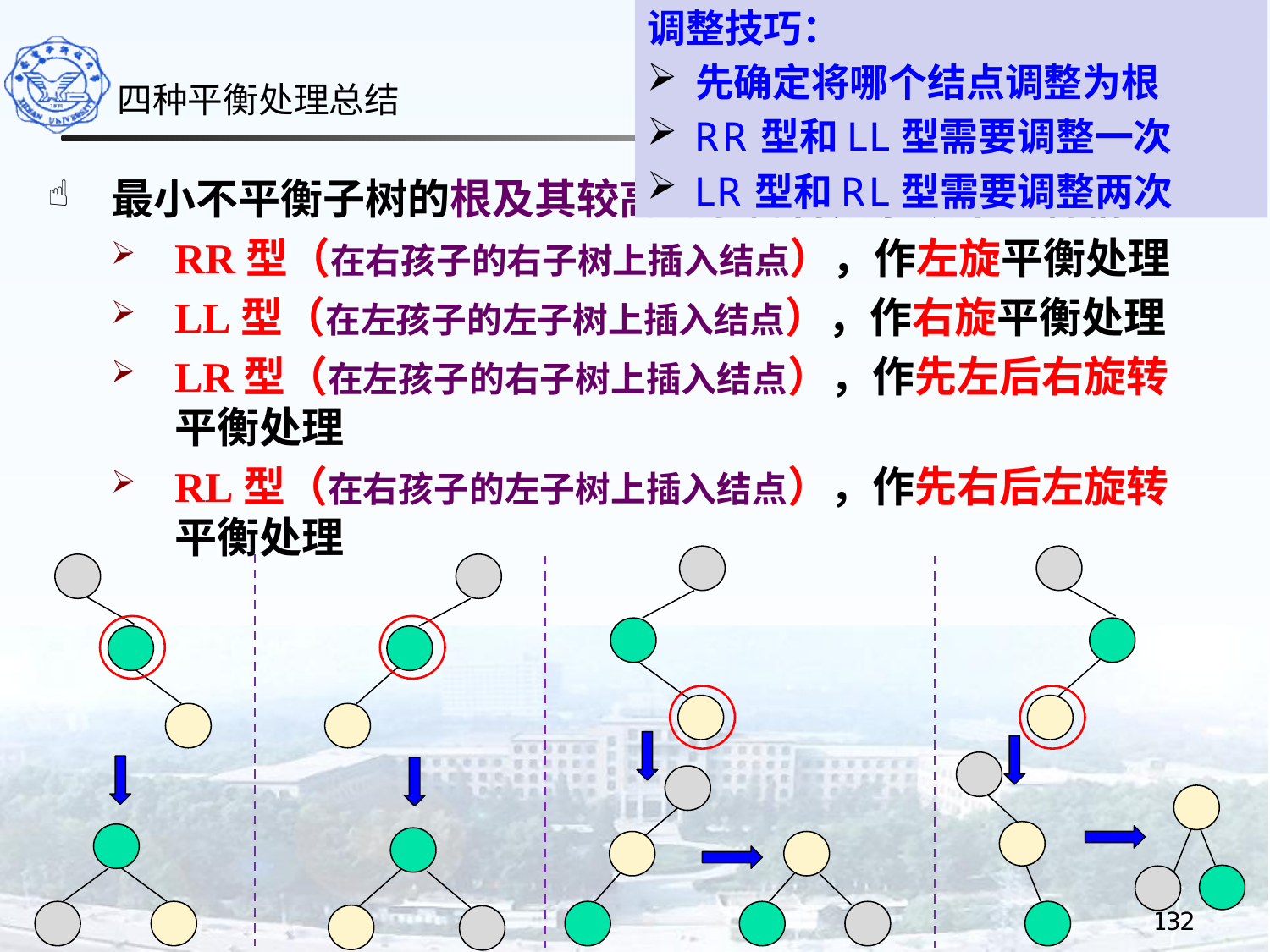

调整技巧：
先确定将哪个结点调整为根
RR型和LL型需要调整一次
LR型和RL型需要调整两次
四种平衡处理总结
最小不平衡子树的根及其较高的子树构成了以下四种情况：
RR型（在右孩子的右子树上插入结点），作左旋平衡处理
LL型（在左孩子的左子树上插入结点），作右旋平衡处理
LR型（在左孩子的右子树上插入结点），作先左后右旋转平衡处理
RL型（在右孩子的左子树上插入结点），作先右后左旋转平衡处理

132